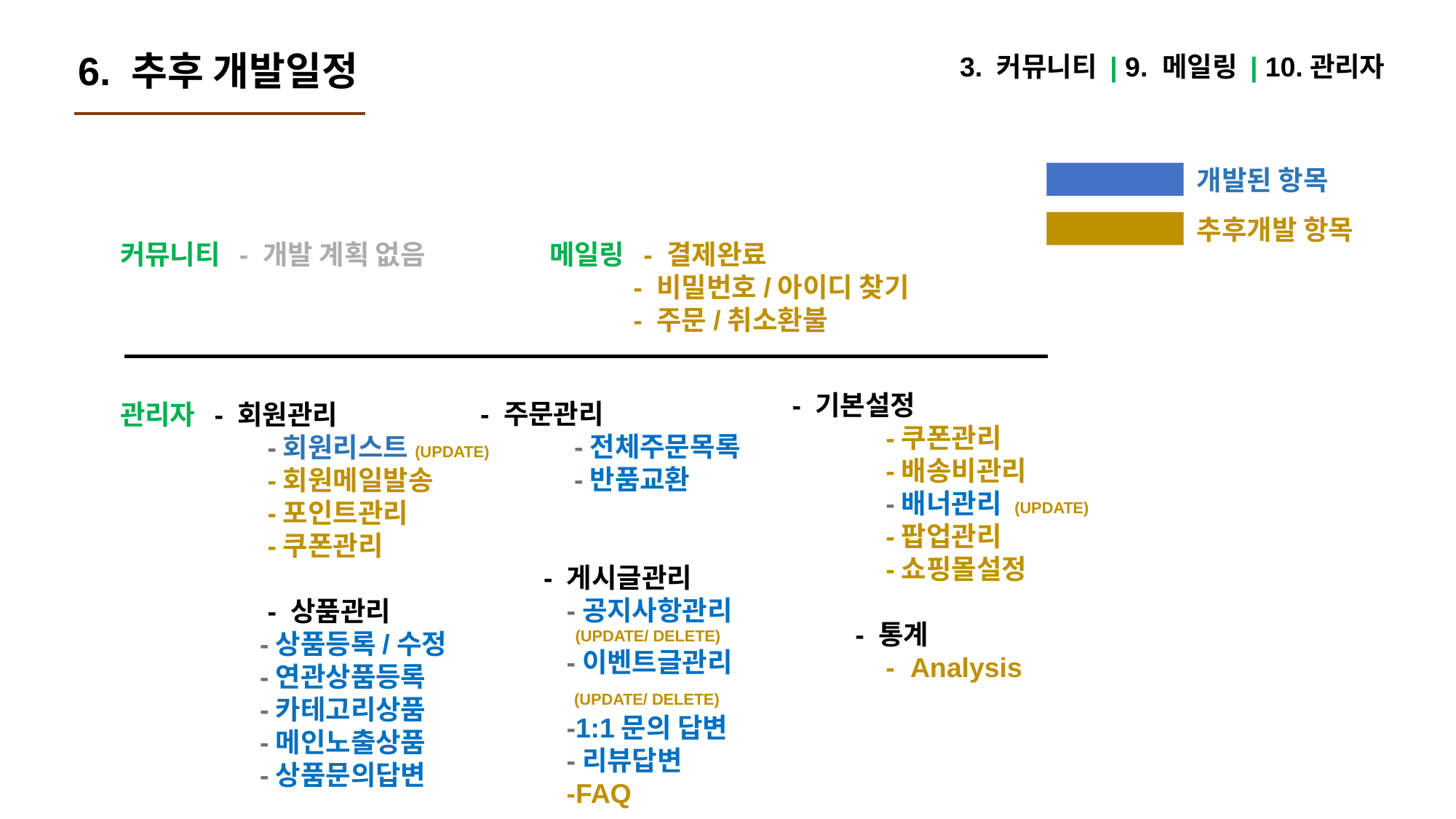

6. 추후 개발일정
3. 커뮤니티 | 9. 메일링 | 10.관리자
개발된 항목

추후개발 항목

커뮤니티  - 개발 계획 없음
메일링  - 결제완료
           - 비밀번호/아이디 찾기
           - 주문/취소환불
       - 기본설정
	     -쿠폰관리
	     -배송비관리
	     -배너관리 (UPDATE)
	     -팝업관리
	     -쇼핑몰설정

	 - 통계
	     -  Analysis

       - 주문관리
	     -전체주문목록
	     -반품교환

	 - 게시글관리
	    -공지사항관리
	         (UPDATE/ DELETE)
	    -이벤트글관리
	     (UPDATE/ DELETE)
	    -1:1문의 답변
	    -리뷰답변
	    -FAQ

관리자  - 회원관리
	     -회원리스트(UPDATE)
	     -회원메일발송
	     -포인트관리
	     -쿠폰관리

	     - 상품관리
	    -상품등록/수정
	    -연관상품등록
	    -카테고리상품
	    -메인노출상품
	    -상품문의답변